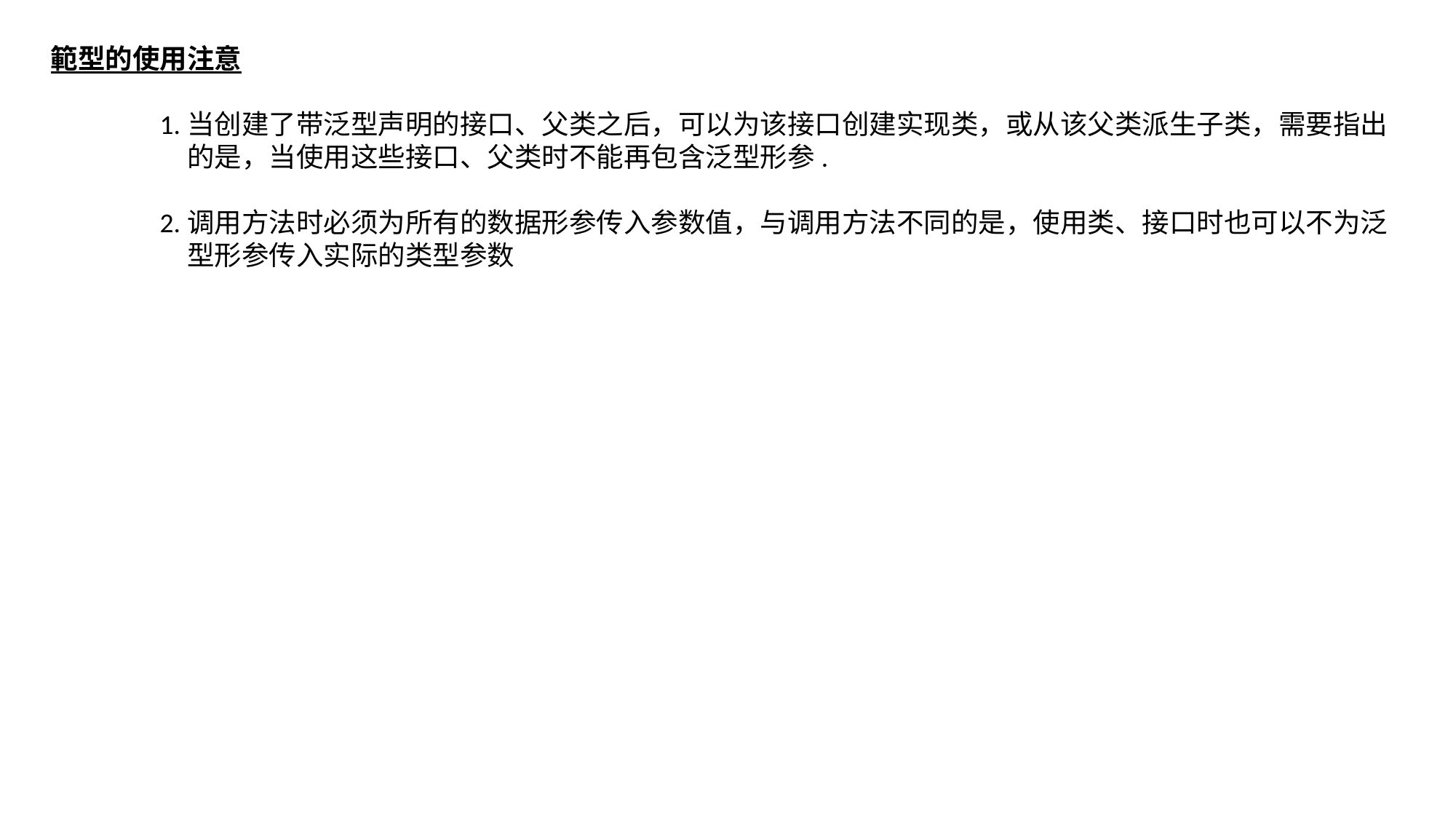

範型的使用注意

	1.当创建了带泛型声明的接口、父类之后，可以为该接口创建实现类，或从该父类派生子类，需要指出
                     的是，当使用这些接口、父类时不能再包含泛型形参.

	2.调用方法时必须为所有的数据形参传入参数值，与调用方法不同的是，使用类、接口时也可以不为泛
                     型形参传入实际的类型参数